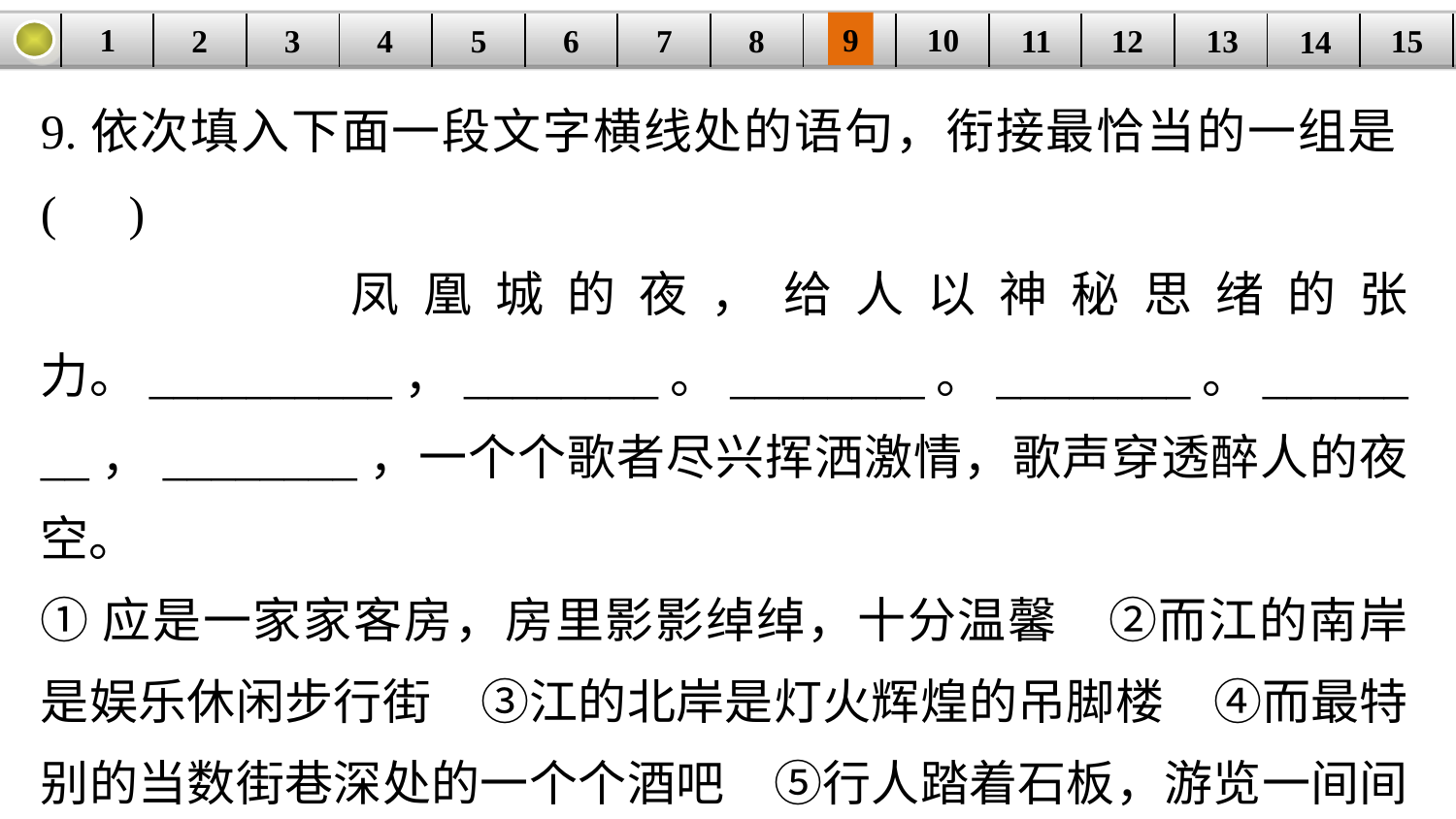

9
10
1
3
4
5
6
8
11
2
12
15
|  |  |  |  |  |  |  |  |  |  |  |  |  |  |  |
| --- | --- | --- | --- | --- | --- | --- | --- | --- | --- | --- | --- | --- | --- | --- |
7
13
14

9.依次填入下面一段文字横线处的语句，衔接最恰当的一组是(　)
        凤凰城的夜，给人以神秘思绪的张力。__________，________。________。________。________，________，一个个歌者尽兴挥洒激情，歌声穿透醉人的夜空。
①应是一家家客房，房里影影绰绰，十分温馨　②而江的南岸是娱乐休闲步行街　③江的北岸是灯火辉煌的吊脚楼　④而最特别的当数街巷深处的一个个酒吧　⑤行人踏着石板，游览一间间相连的店铺　⑥时明时暗的彩灯迷离，三五人的摇滚乐队演奏出释放灵魂的天籁之音